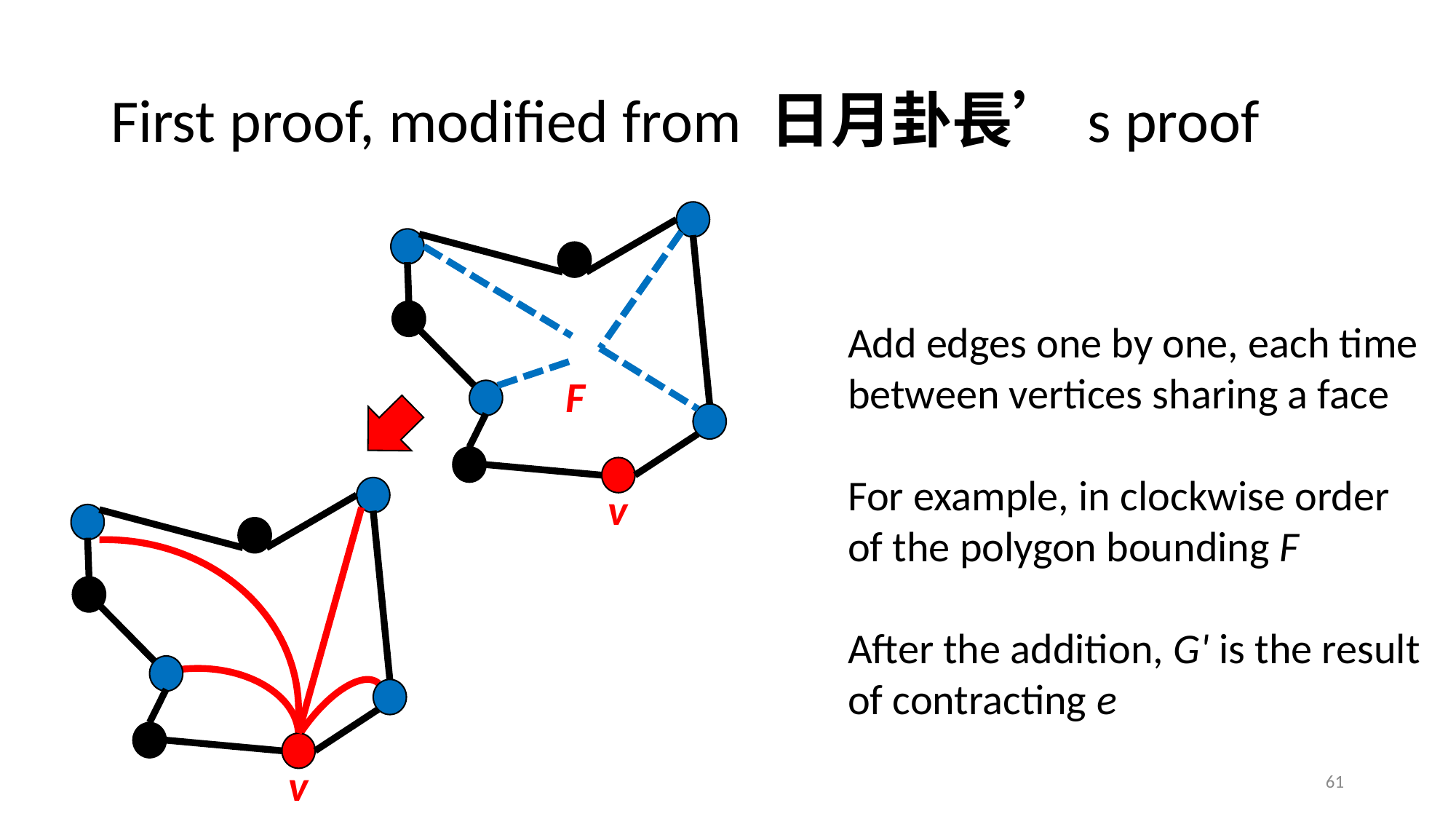

# First proof, modified from 日月卦長’s proof

Add edges one by one, each time between vertices sharing a face

For example, in clockwise order of the polygon bounding F

After the addition, G' is the result of contracting e
F

v

v
61